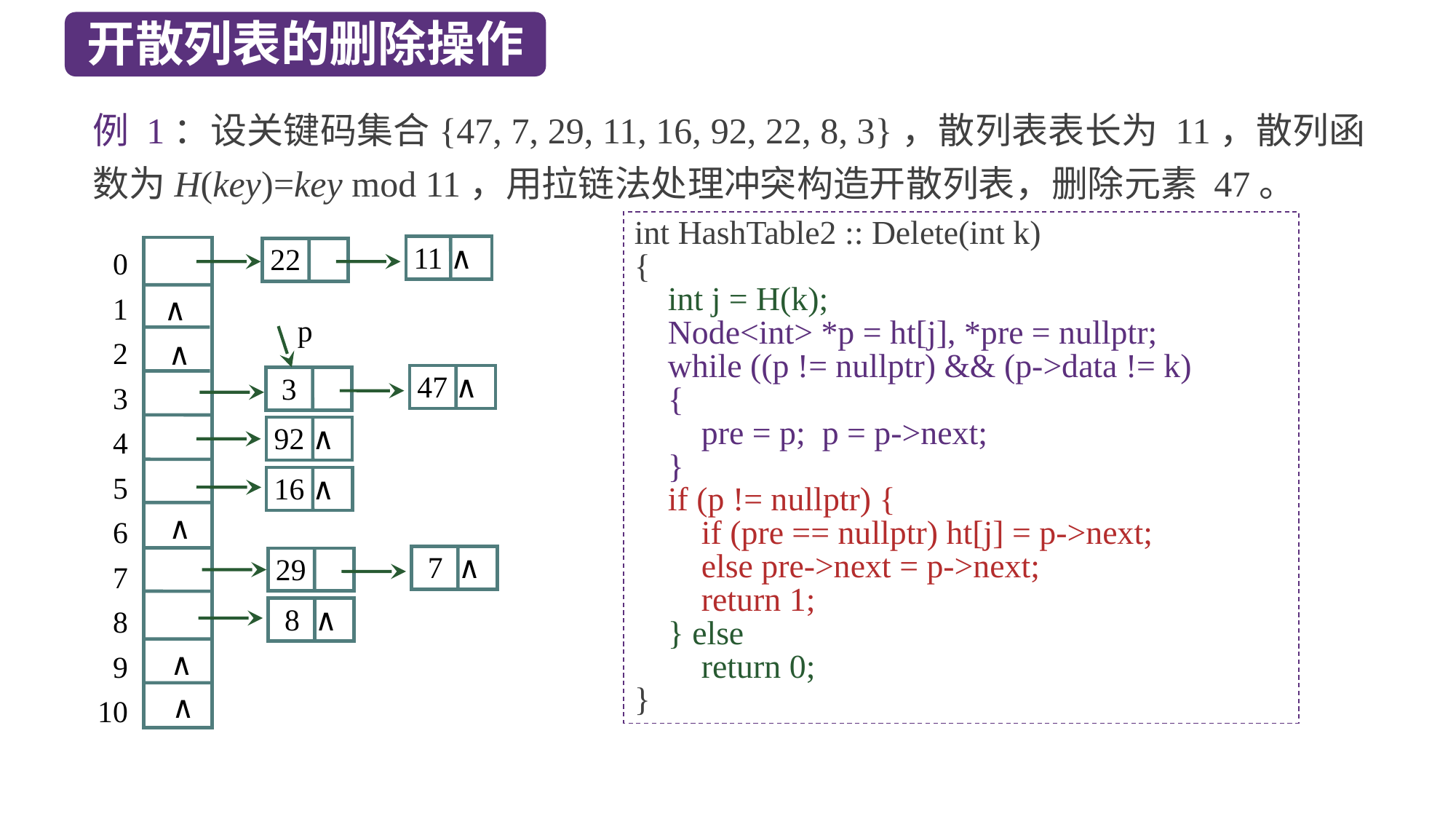

开散列表的删除操作

例 1：设关键码集合{47, 7, 29, 11, 16, 92, 22, 8, 3}，散列表表长为 11，散列函数为H(key)=key mod 11，用拉链法处理冲突构造开散列表，删除元素 47。
int HashTable2 :: Delete(int k)
{
    int j = H(k);
    Node<int> *p = ht[j], *pre = nullptr;
    while ((p != nullptr) && (p->data != k)
    {
        pre = p;  p = p->next;
    }
    if (p != nullptr) {
        if (pre == nullptr) ht[j] = p->next;
        else pre->next = p->next;
        return 1;
    } else
        return 0;
}
 0
 1
 2
 3
 4
 5
 6
 7
 8
 9
10

 11 ∧

 22

∧
∧
∧
∧
∧
 47 ∧

  3

 92 ∧

 16 ∧

 7  ∧

 29

 8  ∧

 p